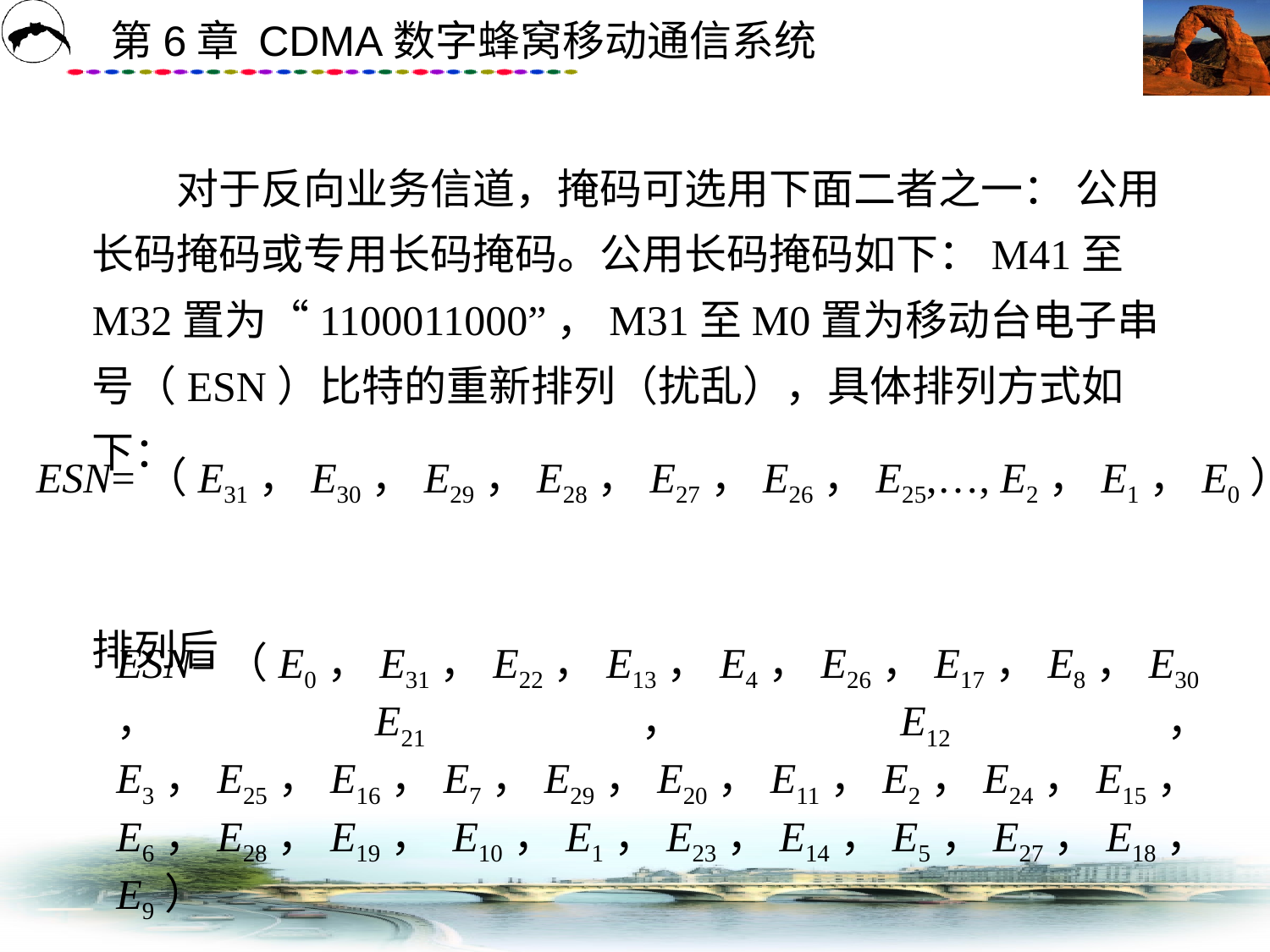

# 对于反向业务信道，掩码可选用下面二者之一： 公用长码掩码或专用长码掩码。公用长码掩码如下：M41至M32置为“1100011000”，M31至M0置为移动台电子串号（ESN）比特的重新排列（扰乱），具体排列方式如下： 排列后
ESN=（E31，E30，E29，E28，E27，E26，E25,…, E2，E1，E0）
ESN=（E0，E31，E22，E13，E4，E26，E17，E8，E30，E21，E12， E3，E25，E16，E7，E29，E20，E11，E2，E24，E15，E6，E28，E19， E10，E1，E23，E14，E5，E27，E18，E9）